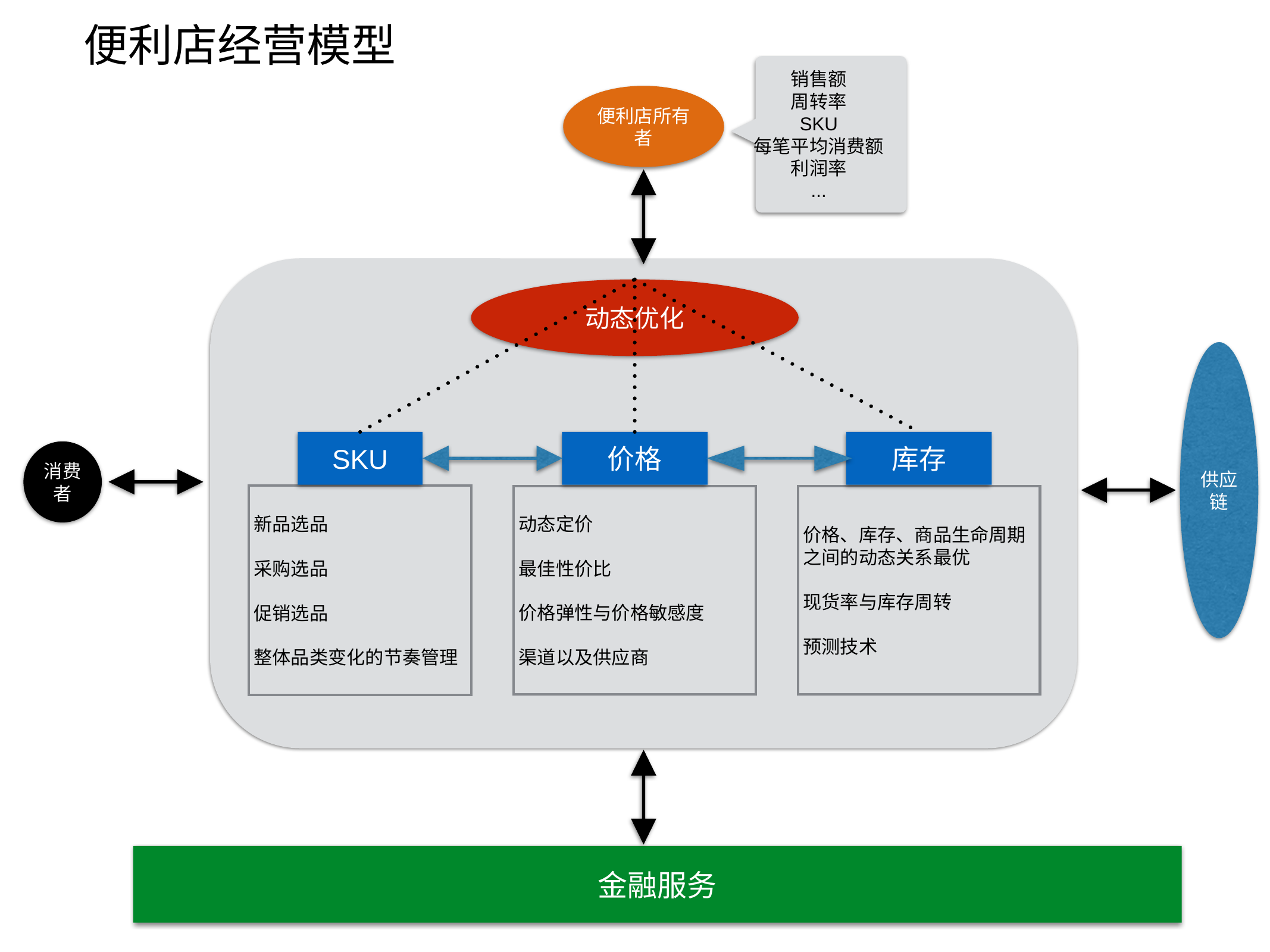

便利店经营模型
销售额
周转率
SKU
每笔平均消费额
利润率
...
便利店所有者

动态优化
供应链
SKU
价格
库存
消费者

新品选品

采购选品

促销选品

整体品类变化的节奏管理
动态定价

最佳性价比

价格弹性与价格敏感度

渠道以及供应商
价格、库存、商品生命周期之间的动态关系最优

现货率与库存周转

预测技术

金融服务